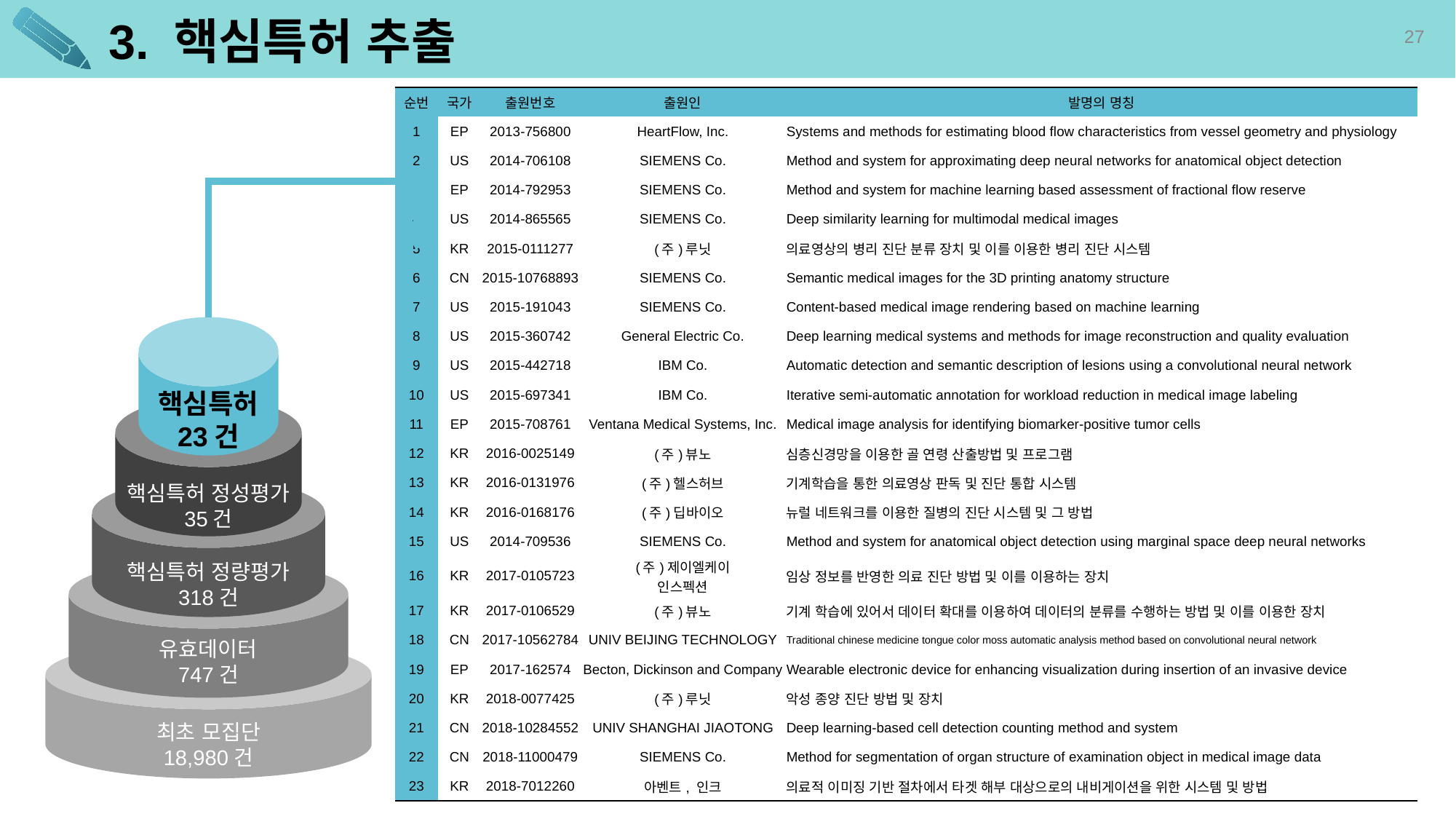

# 3. 핵심특허 추출
| 순번 | 국가 | 출원번호 | 출원인 | 발명의 명칭 |
| --- | --- | --- | --- | --- |
| 1 | EP | 2013-756800 | HeartFlow, Inc. | Systems and methods for estimating blood flow characteristics from vessel geometry and physiology |
| 2 | US | 2014-706108 | SIEMENS Co. | Method and system for approximating deep neural networks for anatomical object detection |
| 3 | EP | 2014-792953 | SIEMENS Co. | Method and system for machine learning based assessment of fractional flow reserve |
| 4 | US | 2014-865565 | SIEMENS Co. | Deep similarity learning for multimodal medical images |
| 5 | KR | 2015-0111277 | (주)루닛 | 의료영상의 병리 진단 분류 장치 및 이를 이용한 병리 진단 시스템 |
| 6 | CN | 2015-10768893 | SIEMENS Co. | Semantic medical images for the 3D printing anatomy structure |
| 7 | US | 2015-191043 | SIEMENS Co. | Content-based medical image rendering based on machine learning |
| 8 | US | 2015-360742 | General Electric Co. | Deep learning medical systems and methods for image reconstruction and quality evaluation |
| 9 | US | 2015-442718 | IBM Co. | Automatic detection and semantic description of lesions using a convolutional neural network |
| 10 | US | 2015-697341 | IBM Co. | Iterative semi-automatic annotation for workload reduction in medical image labeling |
| 11 | EP | 2015-708761 | Ventana Medical Systems, Inc. | Medical image analysis for identifying biomarker-positive tumor cells |
| 12 | KR | 2016-0025149 | (주)뷰노 | 심층신경망을 이용한 골 연령 산출방법 및 프로그램 |
| 13 | KR | 2016-0131976 | (주)헬스허브 | 기계학습을 통한 의료영상 판독 및 진단 통합 시스템 |
| 14 | KR | 2016-0168176 | (주)딥바이오 | 뉴럴 네트워크를 이용한 질병의 진단 시스템 및 그 방법 |
| 15 | US | 2014-709536 | SIEMENS Co. | Method and system for anatomical object detection using marginal space deep neural networks |
| 16 | KR | 2017-0105723 | (주)제이엘케이 인스펙션 | 임상 정보를 반영한 의료 진단 방법 및 이를 이용하는 장치 |
| 17 | KR | 2017-0106529 | (주)뷰노 | 기계 학습에 있어서 데이터 확대를 이용하여 데이터의 분류를 수행하는 방법 및 이를 이용한 장치 |
| 18 | CN | 2017-10562784 | UNIV BEIJING TECHNOLOGY | Traditional chinese medicine tongue color moss automatic analysis method based on convolutional neural network |
| 19 | EP | 2017-162574 | Becton, Dickinson and Company | Wearable electronic device for enhancing visualization during insertion of an invasive device |
| 20 | KR | 2018-0077425 | (주)루닛 | 악성 종양 진단 방법 및 장치 |
| 21 | CN | 2018-10284552 | UNIV SHANGHAI JIAOTONG | Deep learning-based cell detection counting method and system |
| 22 | CN | 2018-11000479 | SIEMENS Co. | Method for segmentation of organ structure of examination object in medical image data |
| 23 | KR | 2018-7012260 | 아벤트, 인크 | 의료적 이미징 기반 절차에서 타겟 해부 대상으로의 내비게이션을 위한 시스템 및 방법 |

핵심특허
23건

핵심특허 정성평가
35건

핵심특허 정량평가
318건

유효데이터
747건

최초 모집단
18,980건